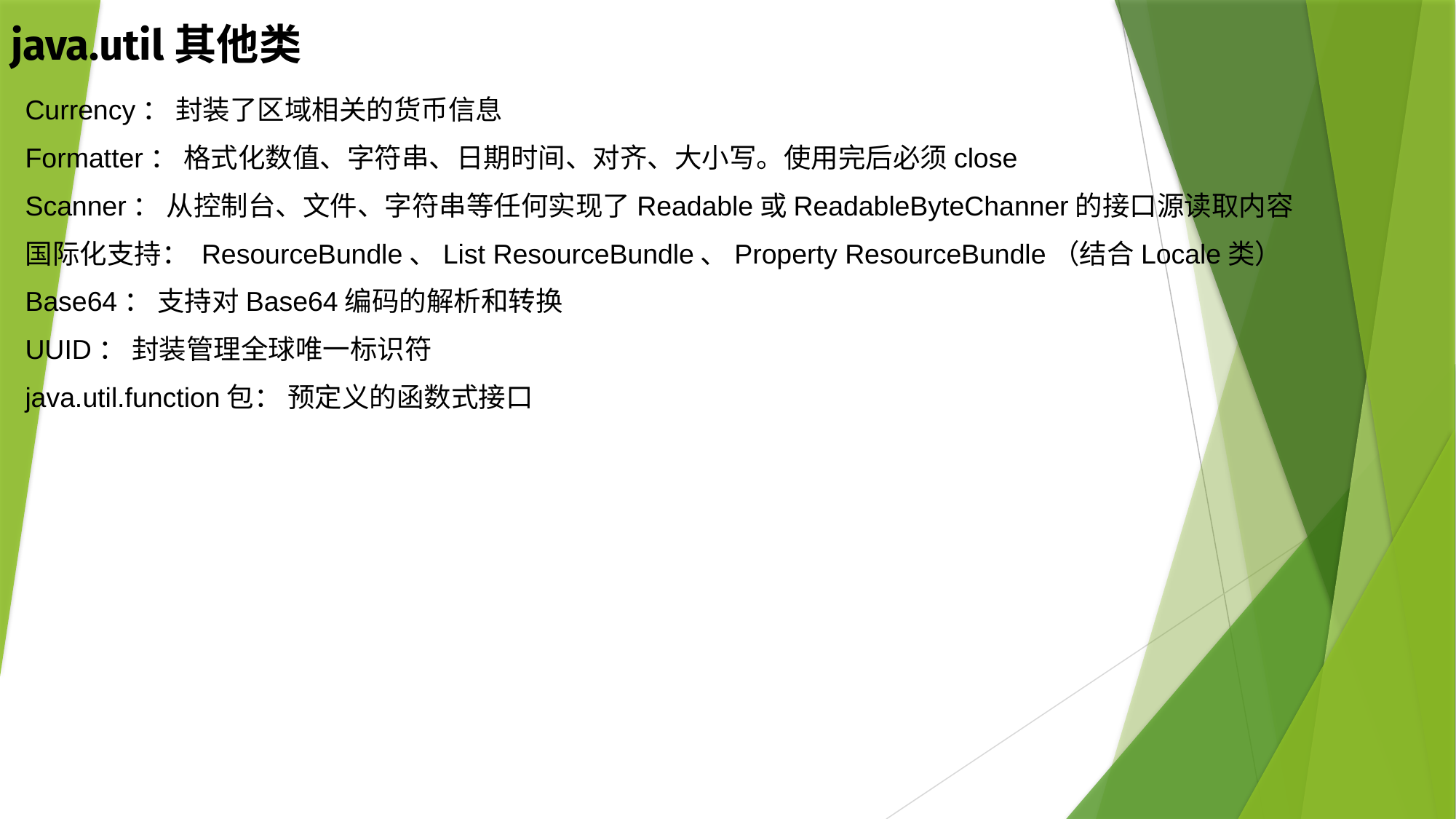

# java.util其他类
Currency： 封装了区域相关的货币信息
Formatter： 格式化数值、字符串、日期时间、对齐、大小写。使用完后必须close
Scanner： 从控制台、文件、字符串等任何实现了Readable或ReadableByteChanner的接口源读取内容
国际化支持： ResourceBundle、List ResourceBundle、Property ResourceBundle（结合Locale类）
Base64： 支持对Base64编码的解析和转换
UUID： 封装管理全球唯一标识符
java.util.function包： 预定义的函数式接口